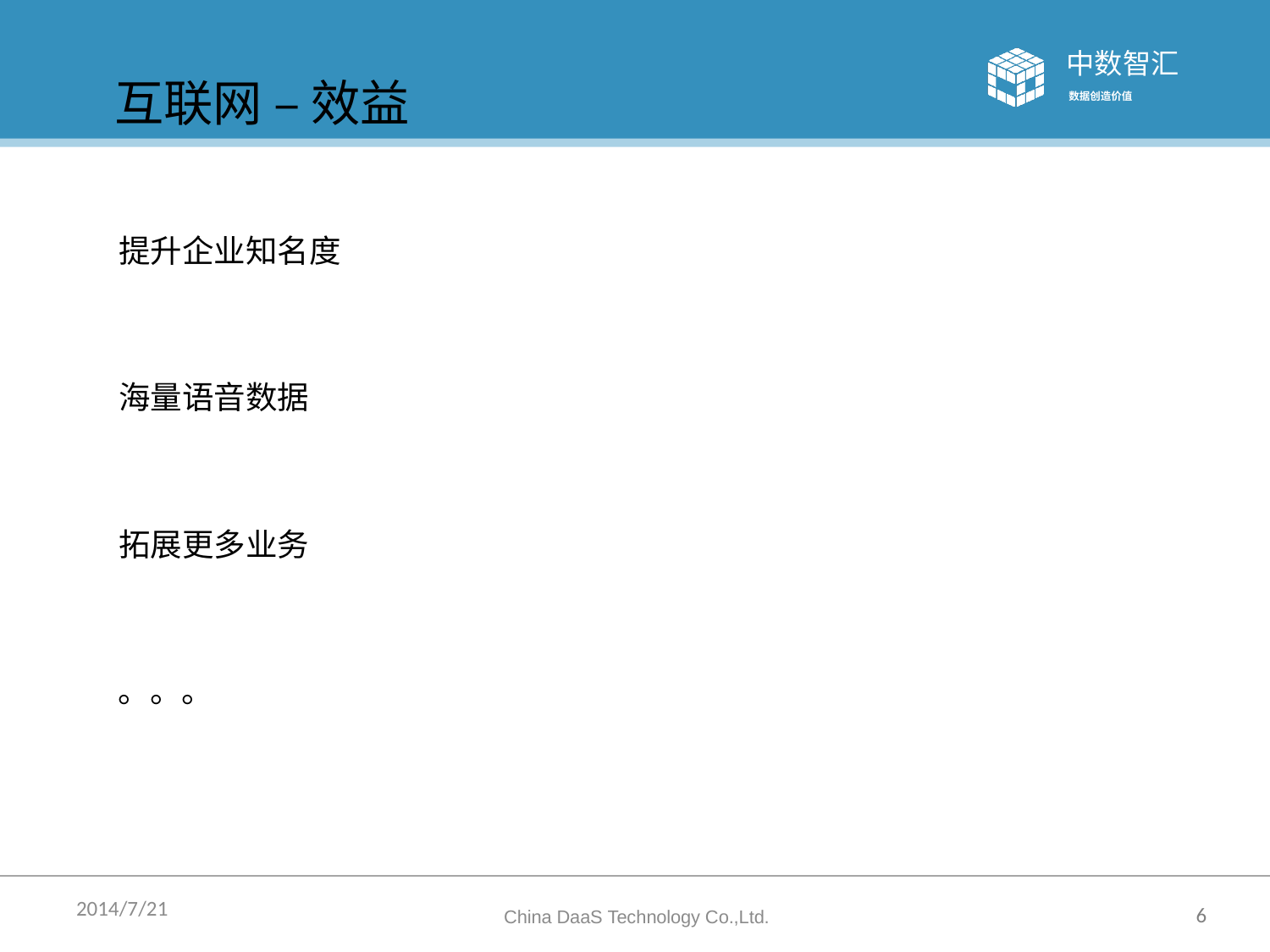

互联网 – 效益
提升企业知名度
海量语音数据
拓展更多业务
。。。
2014/7/21
6